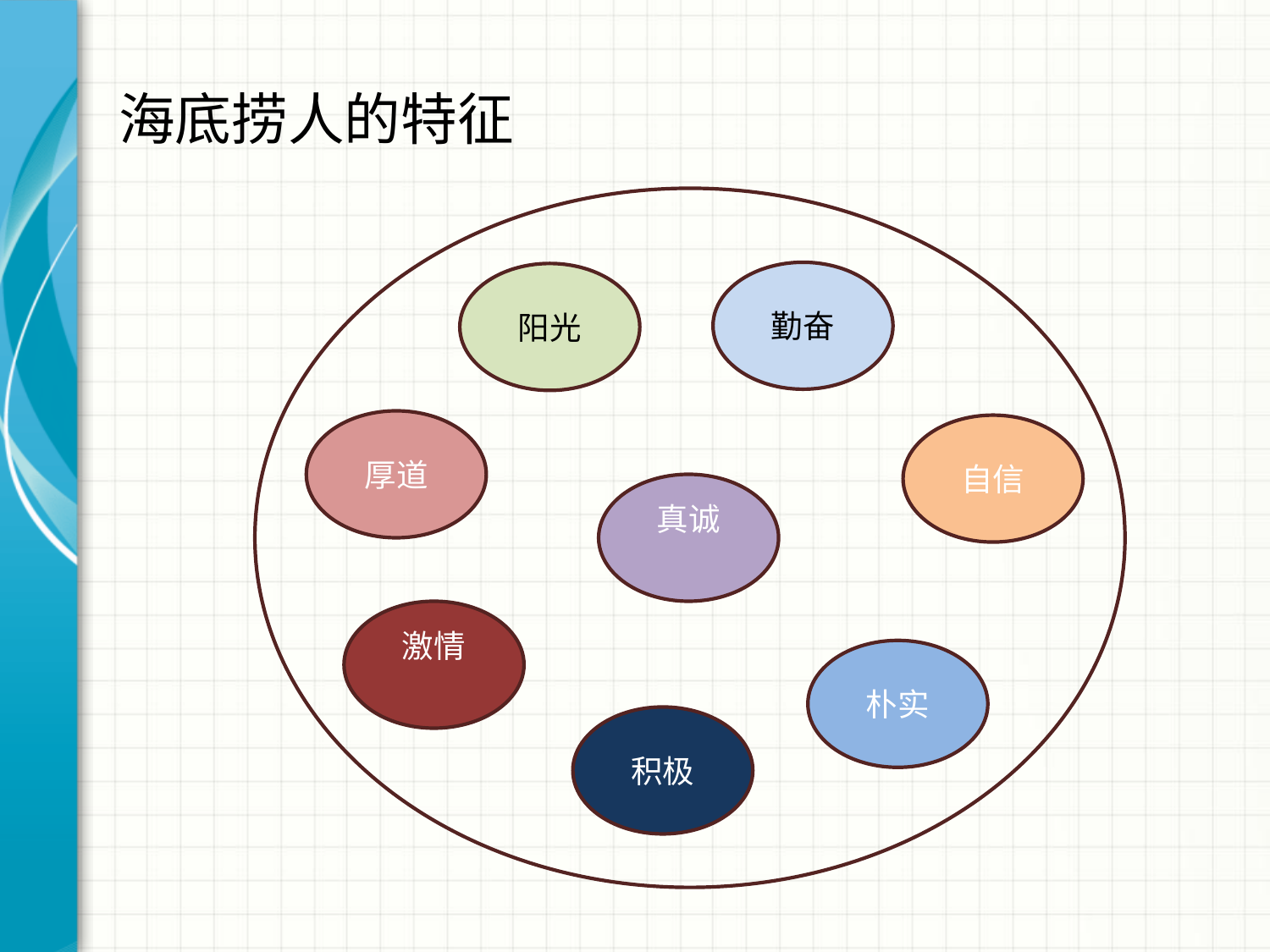

# 海底捞人的特征

勤奋
阳光
厚道
自信
真诚
激情

朴实
积极